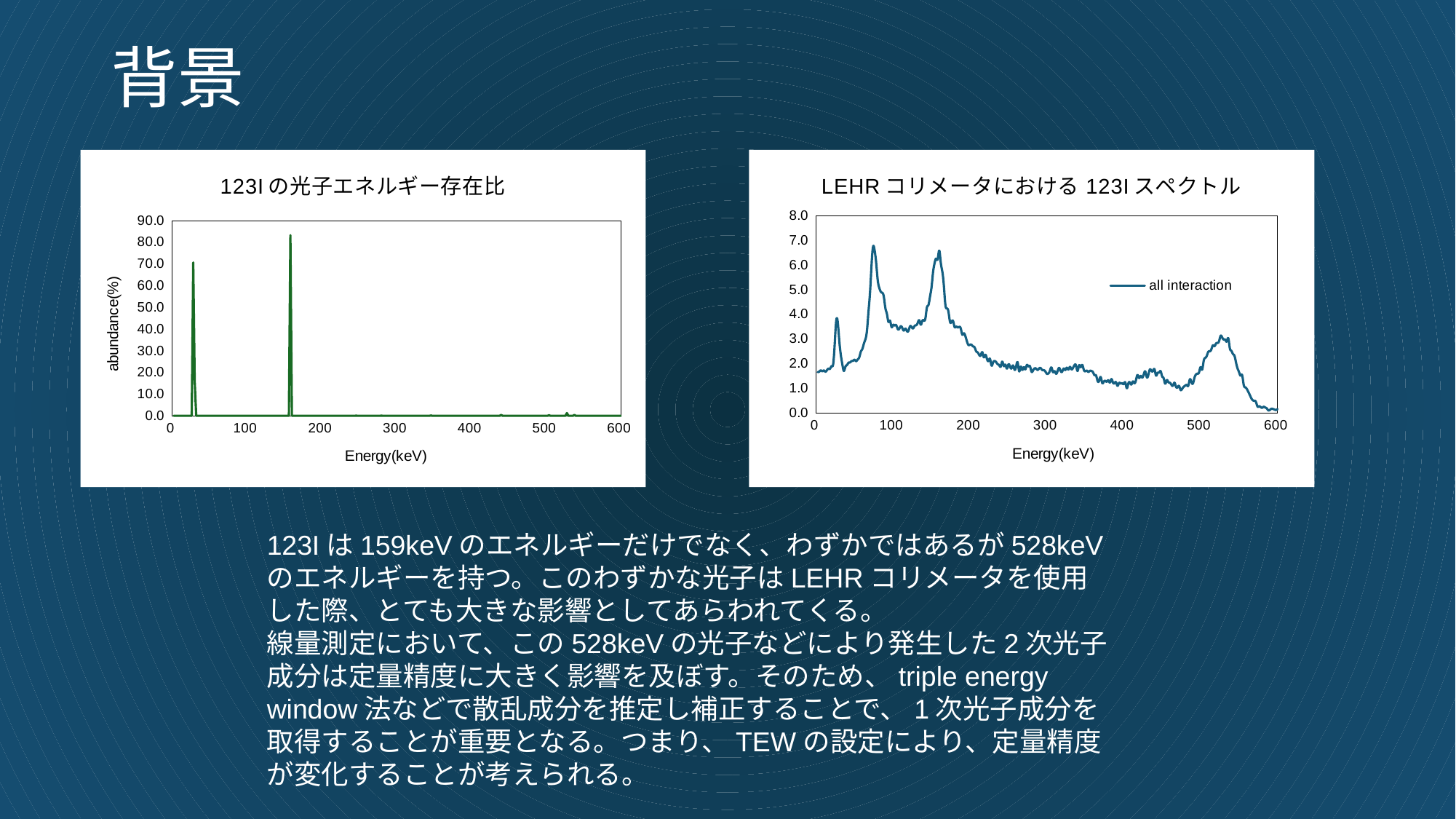

# 背景

### Chart: 123Iの光子エネルギー存在比

| Category | Abundance |
|---|---|

### Chart: LEHRコリメータにおける123Iスペクトル

| Category | all interaction |
|---|---|
123Iは159keVのエネルギーだけでなく、わずかではあるが528keVのエネルギーを持つ。このわずかな光子はLEHRコリメータを使用した際、とても大きな影響としてあらわれてくる。
線量測定において、この528keVの光子などにより発生した2次光子成分は定量精度に大きく影響を及ぼす。そのため、triple energy window法などで散乱成分を推定し補正することで、1次光子成分を取得することが重要となる。つまり、TEWの設定により、定量精度が変化することが考えられる。

そこで、